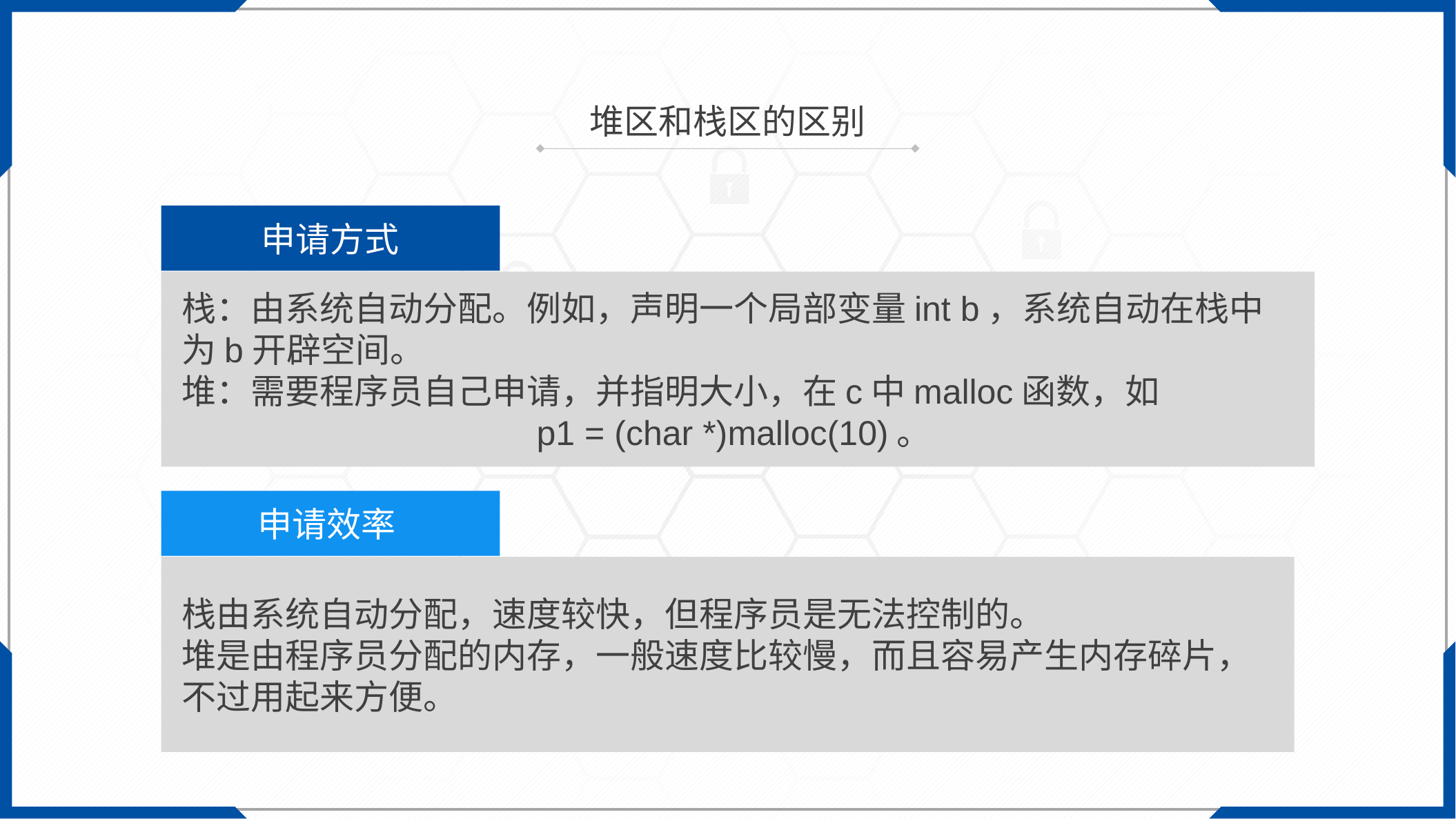

堆区和栈区的区别
申请方式
栈：由系统自动分配。例如，声明一个局部变量int b，系统自动在栈中为b开辟空间。
堆：需要程序员自己申请，并指明大小，在c中malloc函数，如
p1 = (char *)malloc(10)。
申请效率
栈由系统自动分配，速度较快，但程序员是无法控制的。
堆是由程序员分配的内存，一般速度比较慢，而且容易产生内存碎片，不过用起来方便。